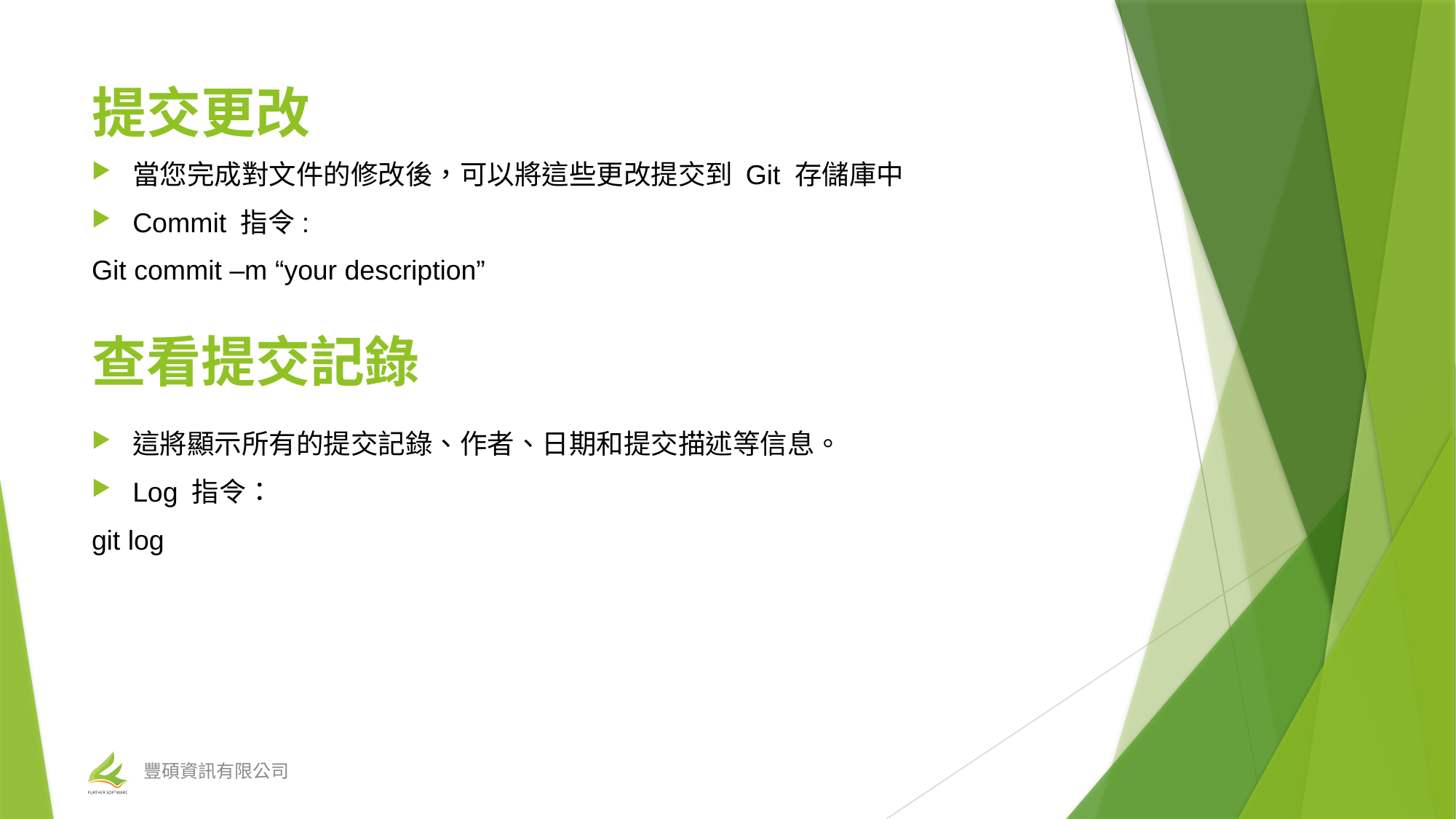

# 提交更改
當您完成對文件的修改後，可以將這些更改提交到 Git 存儲庫中
Commit 指令:
Git commit –m “your description”
查看提交記錄
這將顯示所有的提交記錄、作者、日期和提交描述等信息。
Log 指令：
git log
豐碩資訊有限公司